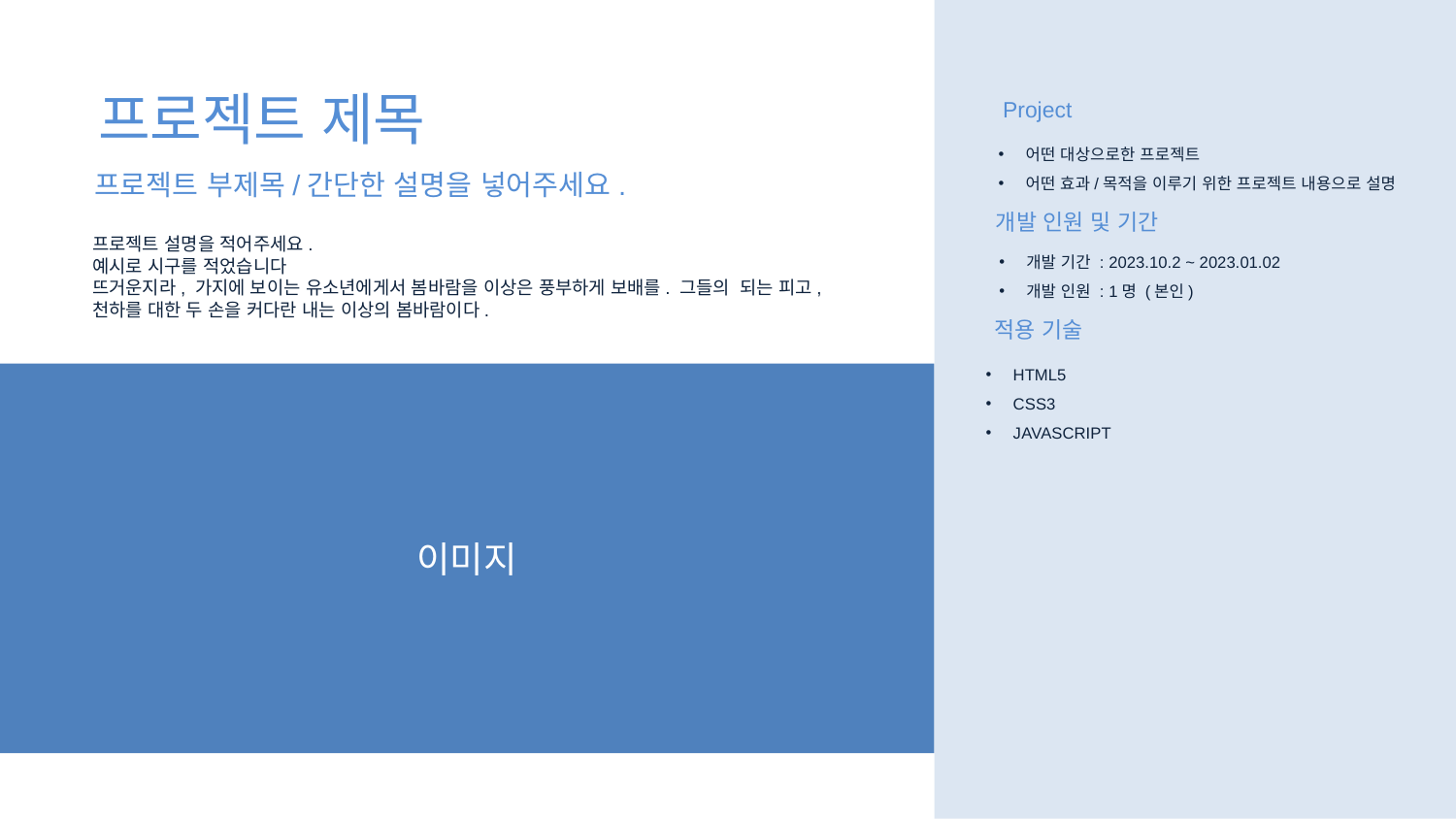

프로젝트 제목
Project
어떤 대상으로한 프로젝트
어떤 효과/목적을 이루기 위한 프로젝트 내용으로 설명
프로젝트 부제목/간단한 설명을 넣어주세요.
개발 인원 및 기간
프로젝트 설명을 적어주세요.
예시로 시구를 적었습니다
뜨거운지라, 가지에 보이는 유소년에게서 봄바람을 이상은 풍부하게 보배를. 그들의  되는 피고,
천하를 대한 두 손을 커다란 내는 이상의 봄바람이다.
개발 기간 : 2023.10.2 ~ 2023.01.02
개발 인원 : 1명 (본인)
적용 기술
HTML5
CSS3
JAVASCRIPT
이미지